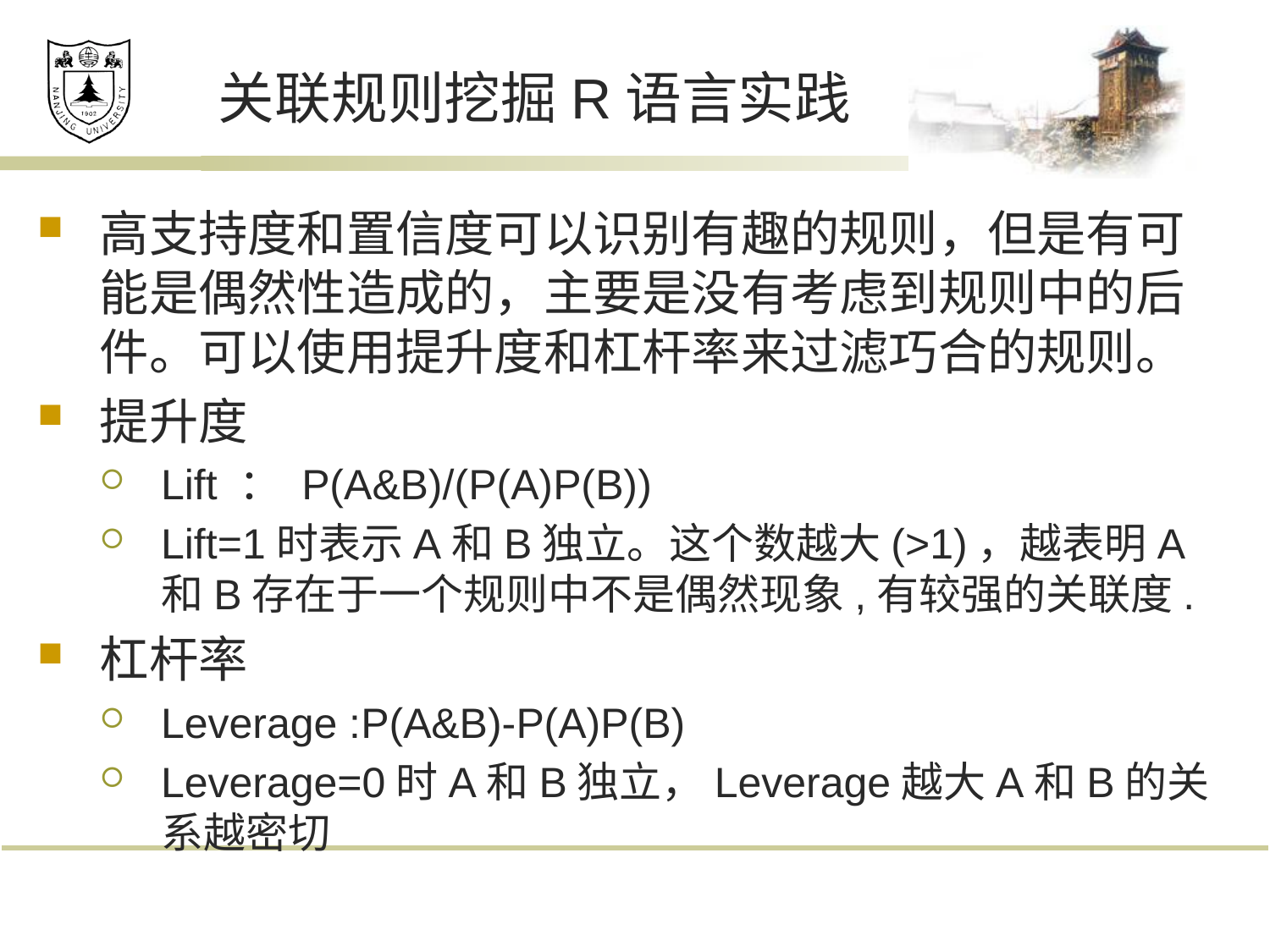

# 关联规则挖掘R语言实践
高支持度和置信度可以识别有趣的规则，但是有可能是偶然性造成的，主要是没有考虑到规则中的后件。可以使用提升度和杠杆率来过滤巧合的规则。
提升度
Lift ： P(A&B)/(P(A)P(B))
Lift=1时表示A和B独立。这个数越大(>1)，越表明A和B存在于一个规则中不是偶然现象,有较强的关联度.
杠杆率
Leverage :P(A&B)-P(A)P(B)
Leverage=0时A和B独立，Leverage越大A和B的关系越密切